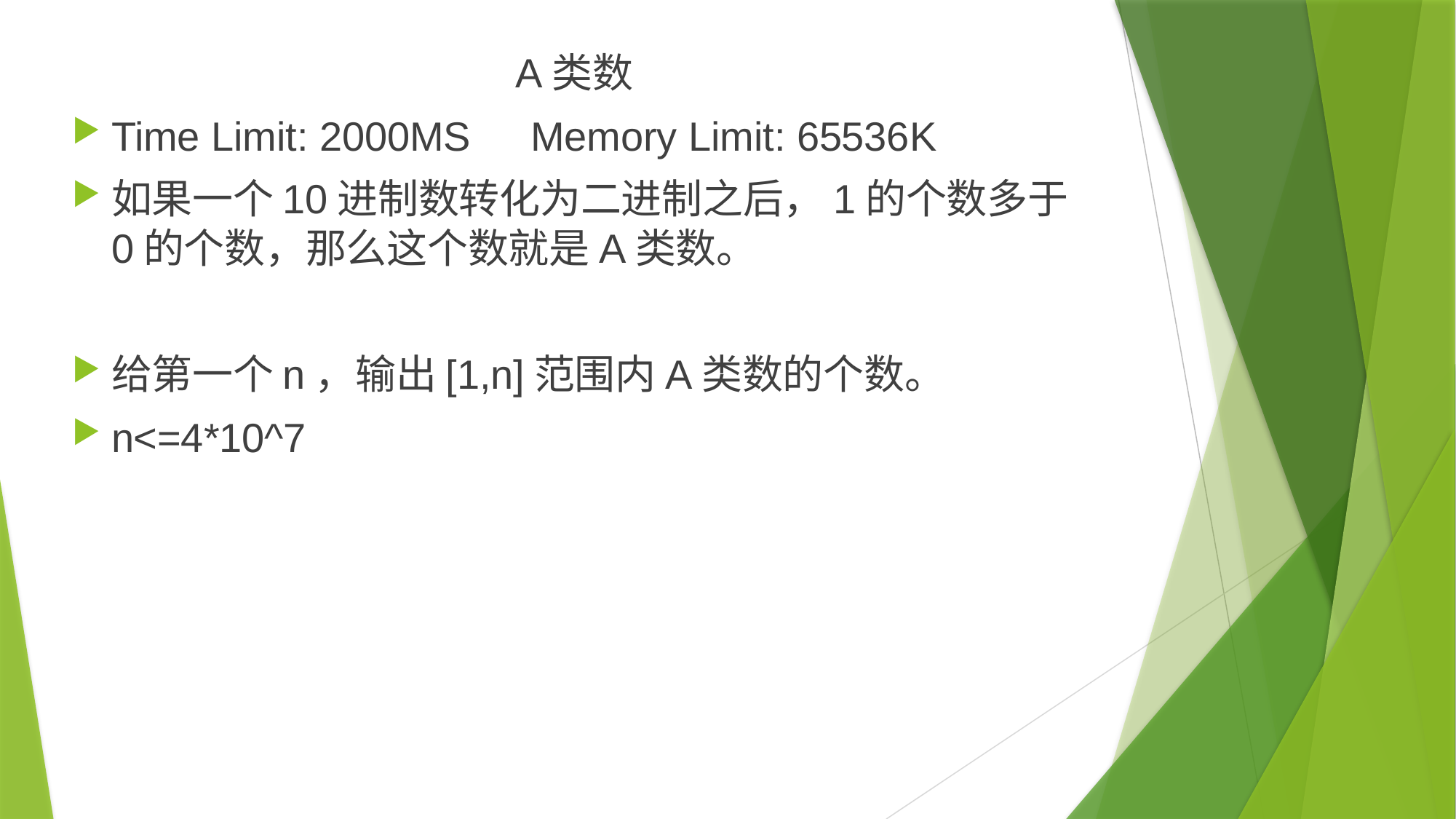

A类数
Time Limit: 2000MS		Memory Limit: 65536K
如果一个10进制数转化为二进制之后，1的个数多于0的个数，那么这个数就是A类数。

给第一个n，输出[1,n]范围内A类数的个数。
n<=4*10^7